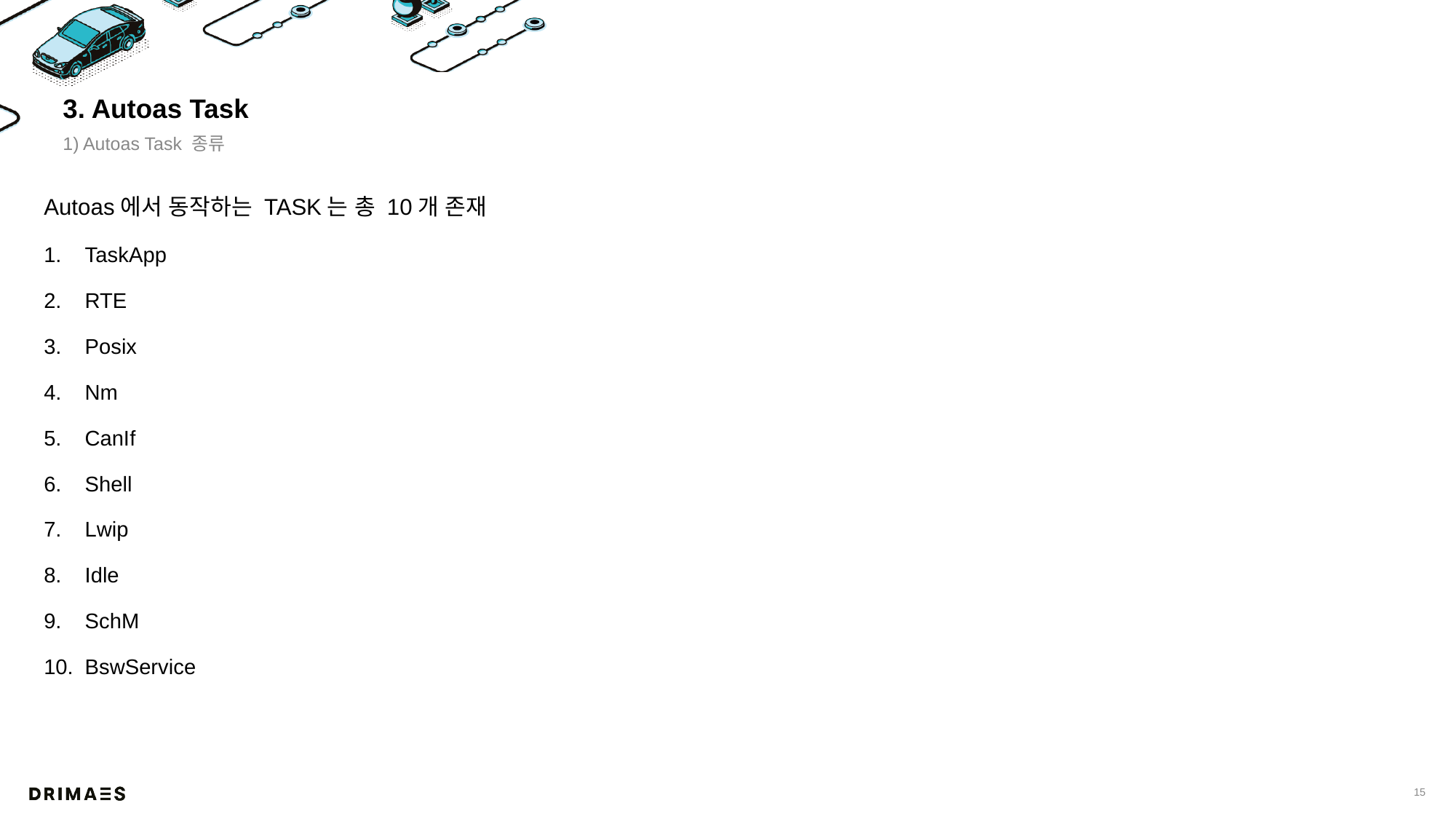

# 3. Autoas Task
1) Autoas Task 종류
Autoas에서 동작하는 TASK는 총 10개 존재

TaskApp

RTE

Posix

Nm

CanIf

Shell

Lwip

Idle

SchM

BswService